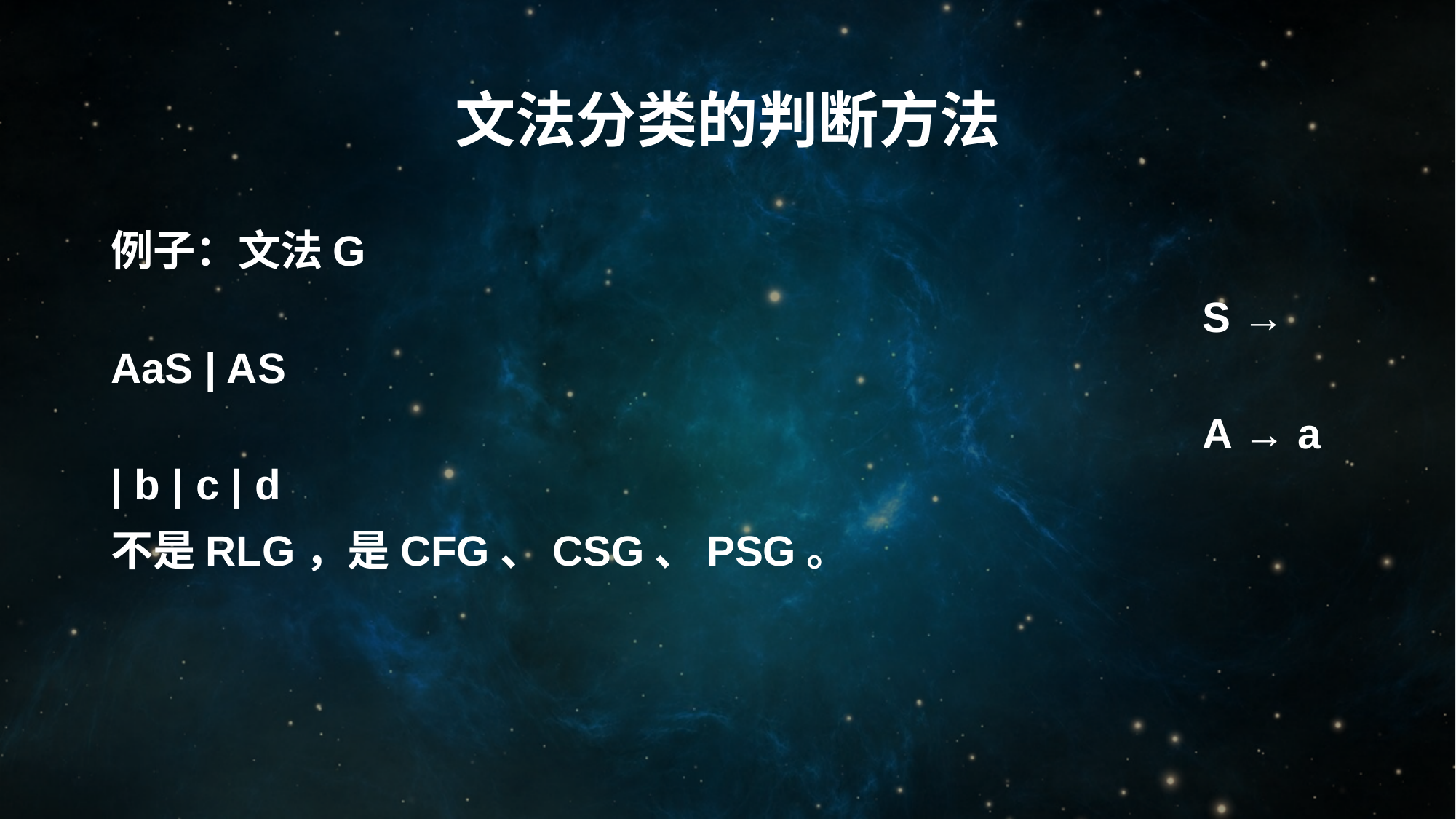

# 文法分类的判断方法
例子：文法G
										S → AaS | AS
										A → a | b | c | d
不是RLG，是CFG、CSG、PSG。